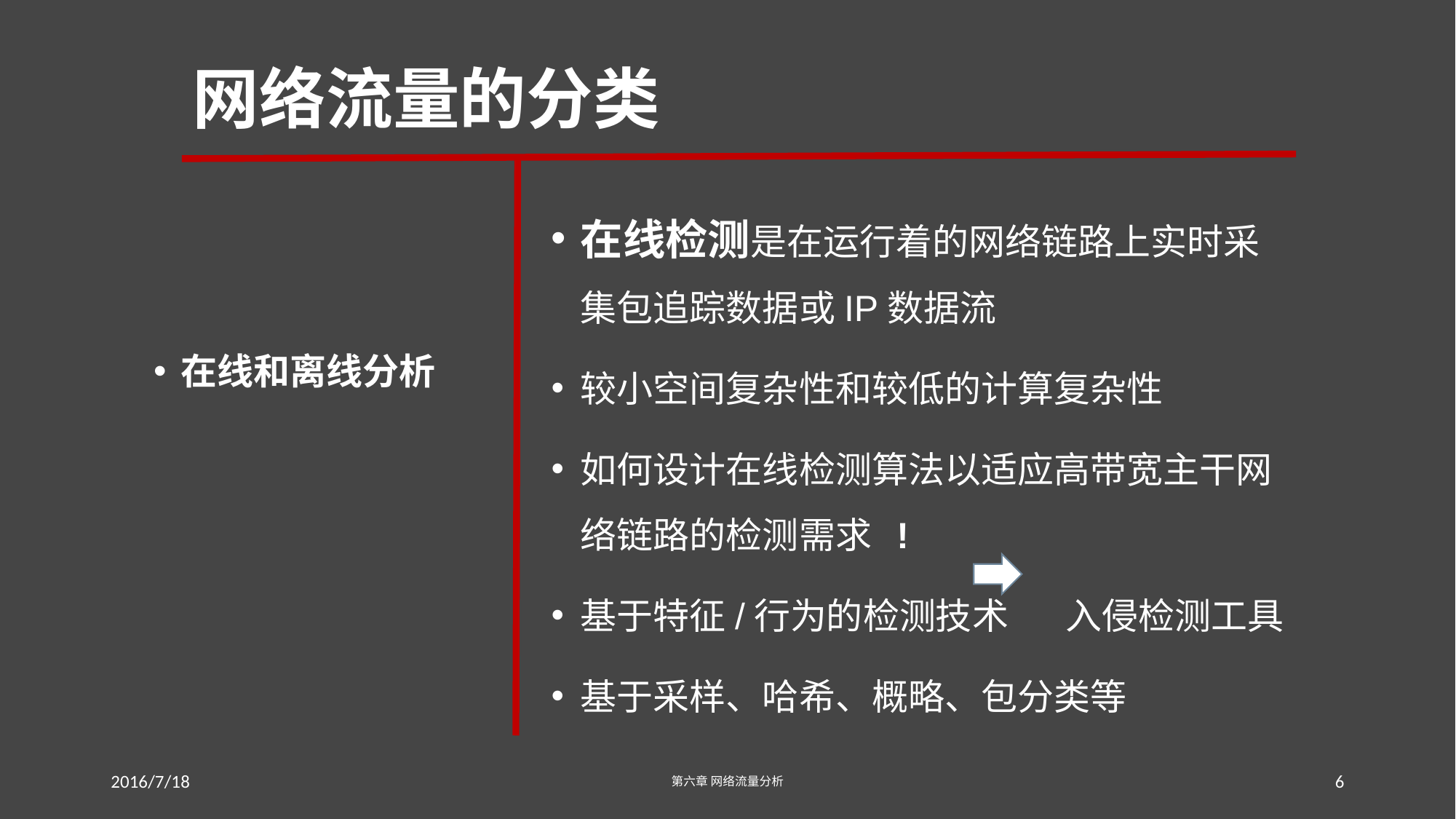

# 网络流量的分类

在线和离线分析

在线检测是在运行着的网络链路上实时采集包追踪数据或IP数据流
较小空间复杂性和较低的计算复杂性
如何设计在线检测算法以适应高带宽主干网络链路的检测需求  !
基于特征/行为的检测技术       入侵检测工具
基于采样、哈希、概略、包分类等

2016/7/18
第六章 网络流量分析
6